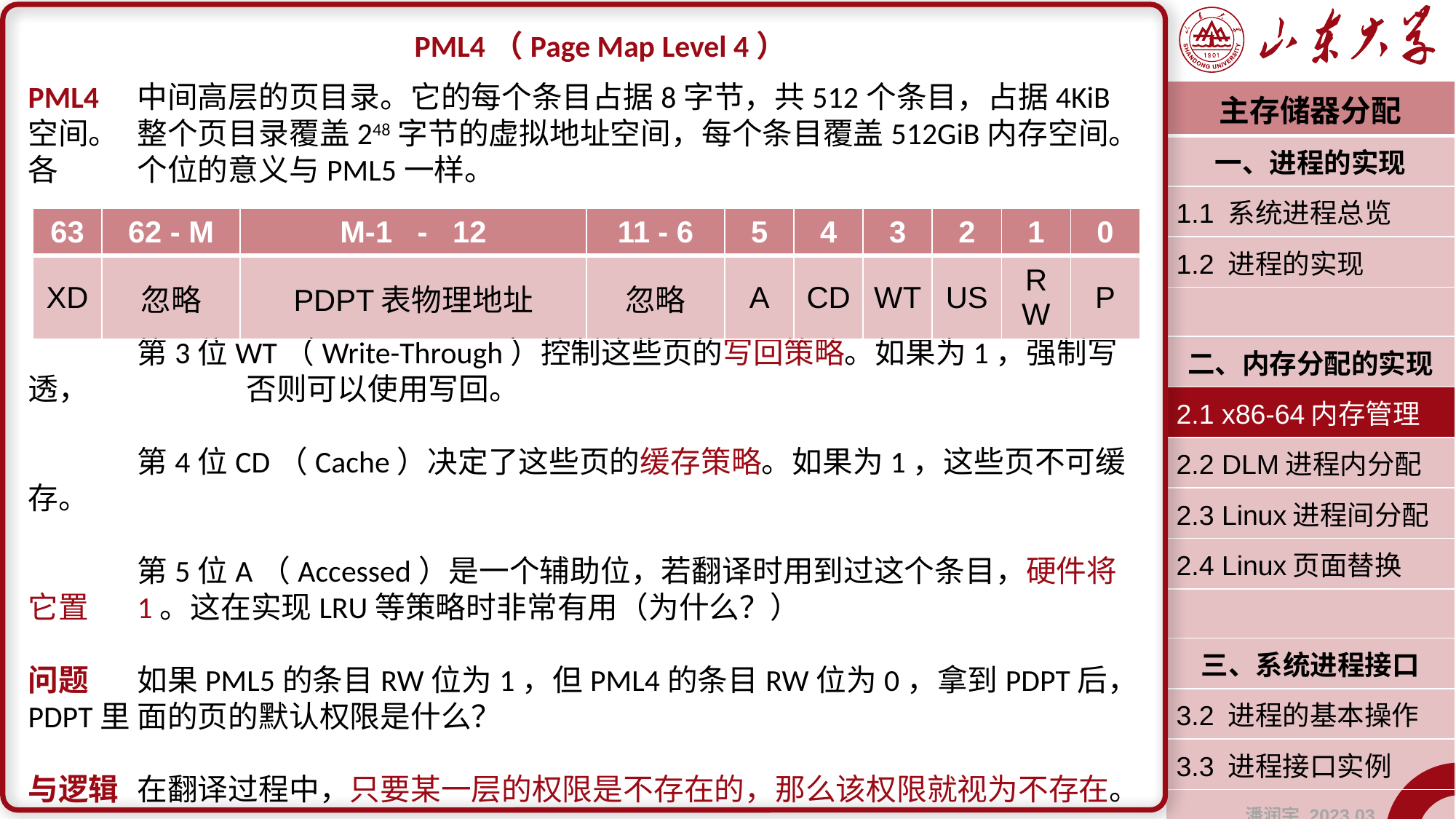

PML4（Page Map Level 4）
PML4	中间高层的页目录。它的每个条目占据8字节，共512个条目，占据4KiB空间。	整个页目录覆盖248字节的虚拟地址空间，每个条目覆盖512GiB内存空间。各	个位的意义与PML5一样。

	第3位WT（Write-Through）控制这些页的写回策略。如果为1，强制写透，		否则可以使用写回。

	第4位CD（Cache）决定了这些页的缓存策略。如果为1，这些页不可缓存。

	第5位A（Accessed）是一个辅助位，若翻译时用到过这个条目，硬件将它置	1。这在实现LRU等策略时非常有用（为什么？）

问题	如果PML5的条目RW位为1，但PML4的条目RW位为0，拿到PDPT后，PDPT里	面的页的默认权限是什么？

与逻辑	在翻译过程中，只要某一层的权限是不存在的，那么该权限就视为不存在。
| 主存储器分配 |
| --- |
| 一、进程的实现 |
| 1.1 系统进程总览 |
| 1.2 进程的实现 |
|  |
| 二、内存分配的实现 |
| 2.1 x86-64内存管理 |
| 2.2 DLM进程内分配 |
| 2.3 Linux进程间分配 |
| 2.4 Linux页面替换 |
|  |
| 三、系统进程接口 |
| 3.2 进程的基本操作 |
| 3.3 进程接口实例 |
| 潘润宇 2023.03 |
| 63 | 62 - M | M-1 - 12 | 11 - 6 | 5 | 4 | 3 | 2 | 1 | 0 |
| --- | --- | --- | --- | --- | --- | --- | --- | --- | --- |
| XD | 忽略 | PDPT表物理地址 | 忽略 | A | CD | WT | US | RW | P |